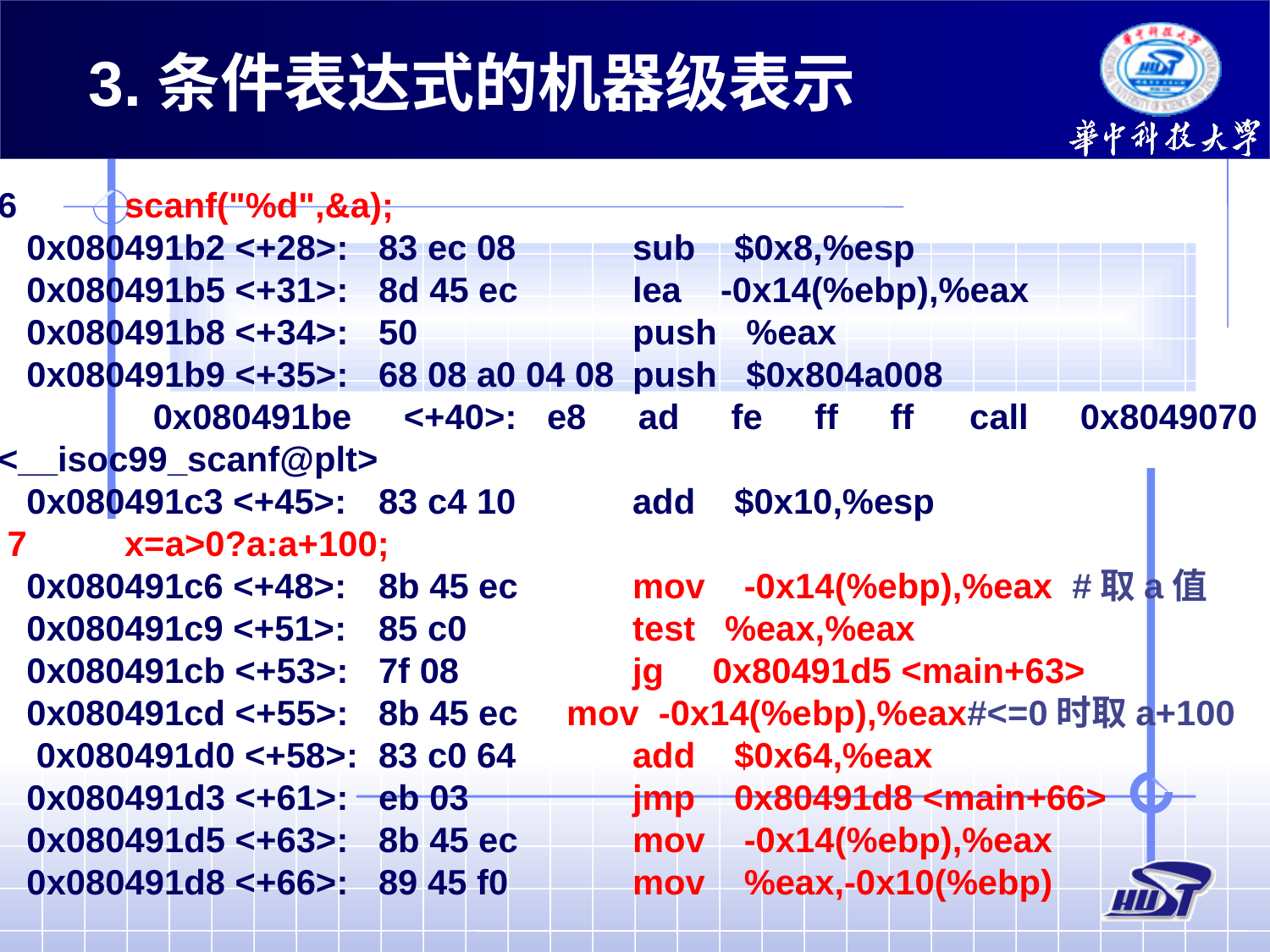

3.条件表达式的机器级表示
6	scanf("%d",&a);
   0x080491b2 <+28>:	83 ec 08	sub    $0x8,%esp
   0x080491b5 <+31>:	8d 45 ec	lea    -0x14(%ebp),%eax
   0x080491b8 <+34>:	50		push   %eax
   0x080491b9 <+35>:	68 08 a0 04 08	push   $0x804a008
   0x080491be <+40>:	e8 ad fe ff ff	call 0x8049070 <__isoc99_scanf@plt>
   0x080491c3 <+45>:	83 c4 10	add    $0x10,%esp
 7	x=a>0?a:a+100;
   0x080491c6 <+48>:	8b 45 ec	mov    -0x14(%ebp),%eax  #取a值
   0x080491c9 <+51>:	85 c0		test   %eax,%eax
   0x080491cb <+53>:	7f 08		jg     0x80491d5 <main+63>
   0x080491cd <+55>:	8b 45 ec     mov  -0x14(%ebp),%eax#<=0时取a+100
    0x080491d0 <+58>:	83 c0 64	add    $0x64,%eax
   0x080491d3 <+61>:	eb 03		jmp    0x80491d8 <main+66>
   0x080491d5 <+63>:	8b 45 ec	mov    -0x14(%ebp),%eax
   0x080491d8 <+66>:	89 45 f0	mov    %eax,-0x10(%ebp)